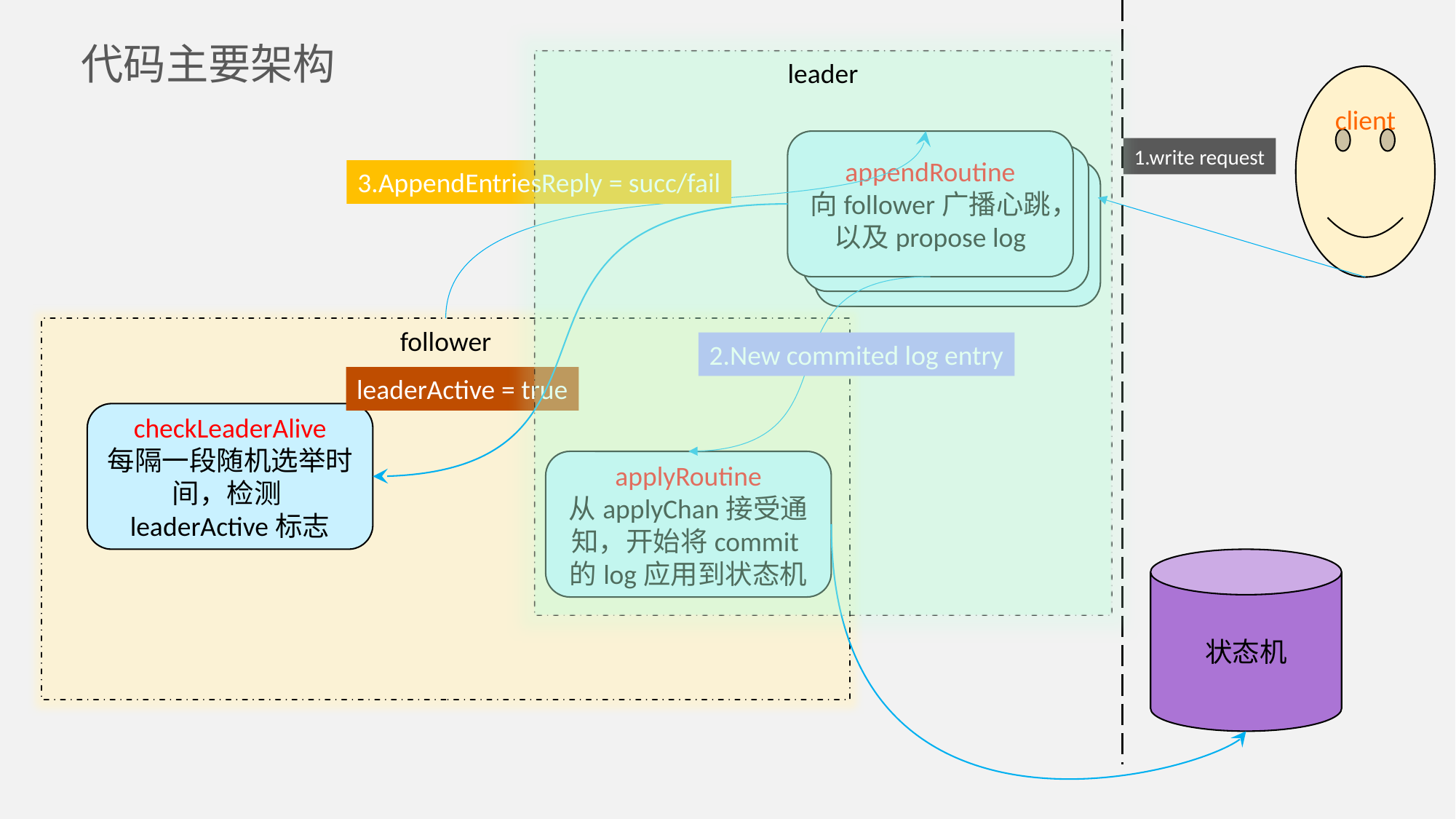

# 代码主要架构
leader
client
appendRoutine
向follower广播心跳，以及propose log
1.write request

3.AppendEntriesReply = succ/fail

follower
2.New commited log entry
leaderActive = true
checkLeaderAlive
每隔一段随机选举时间，检测leaderActive标志
applyRoutine
从applyChan接受通知，开始将commit的log应用到状态机
状态机